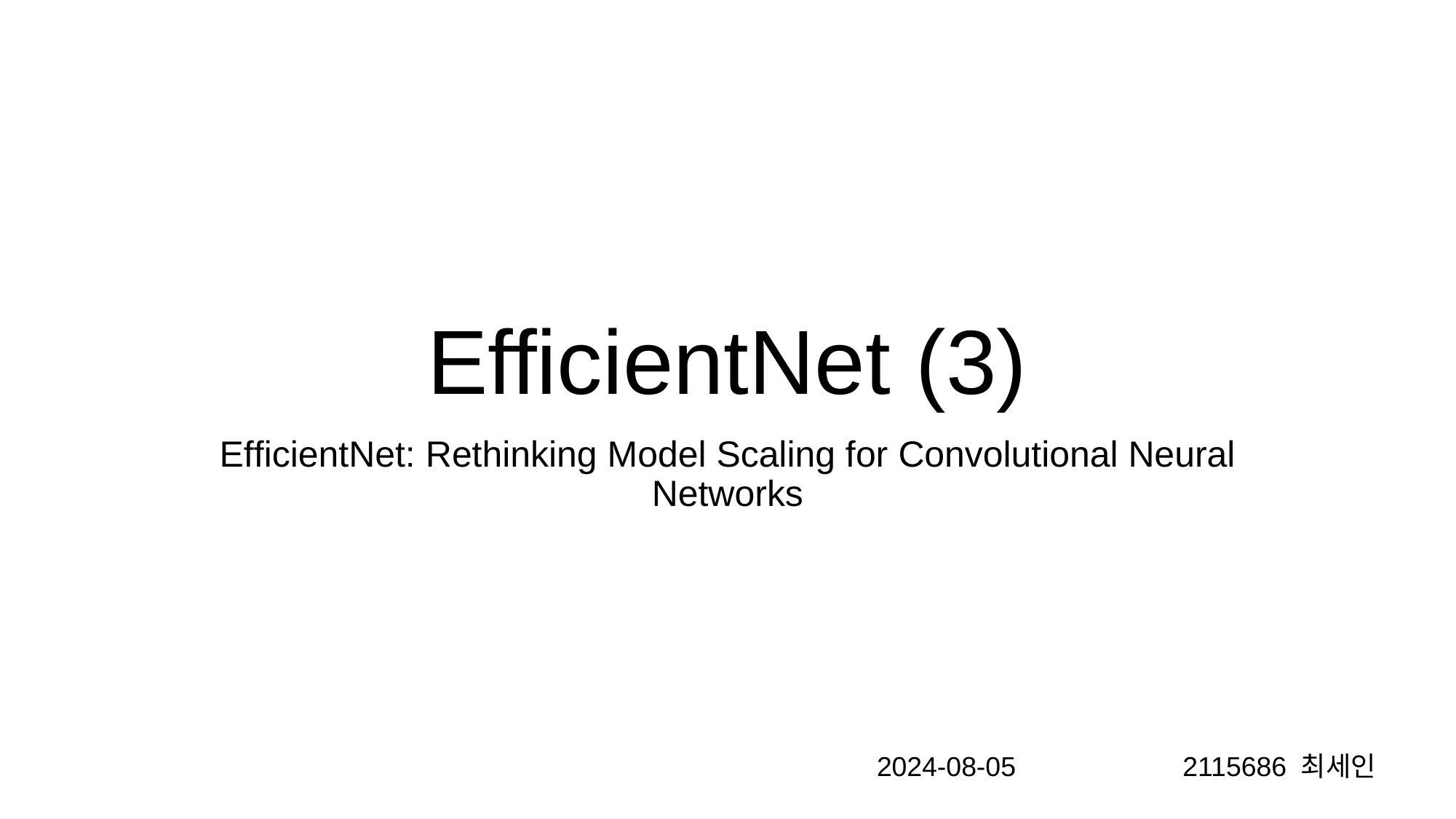

# EfficientNet (3)
EfﬁcientNet: Rethinking Model Scaling for Convolutional Neural Networks
2024-08-05
2115686 최세인